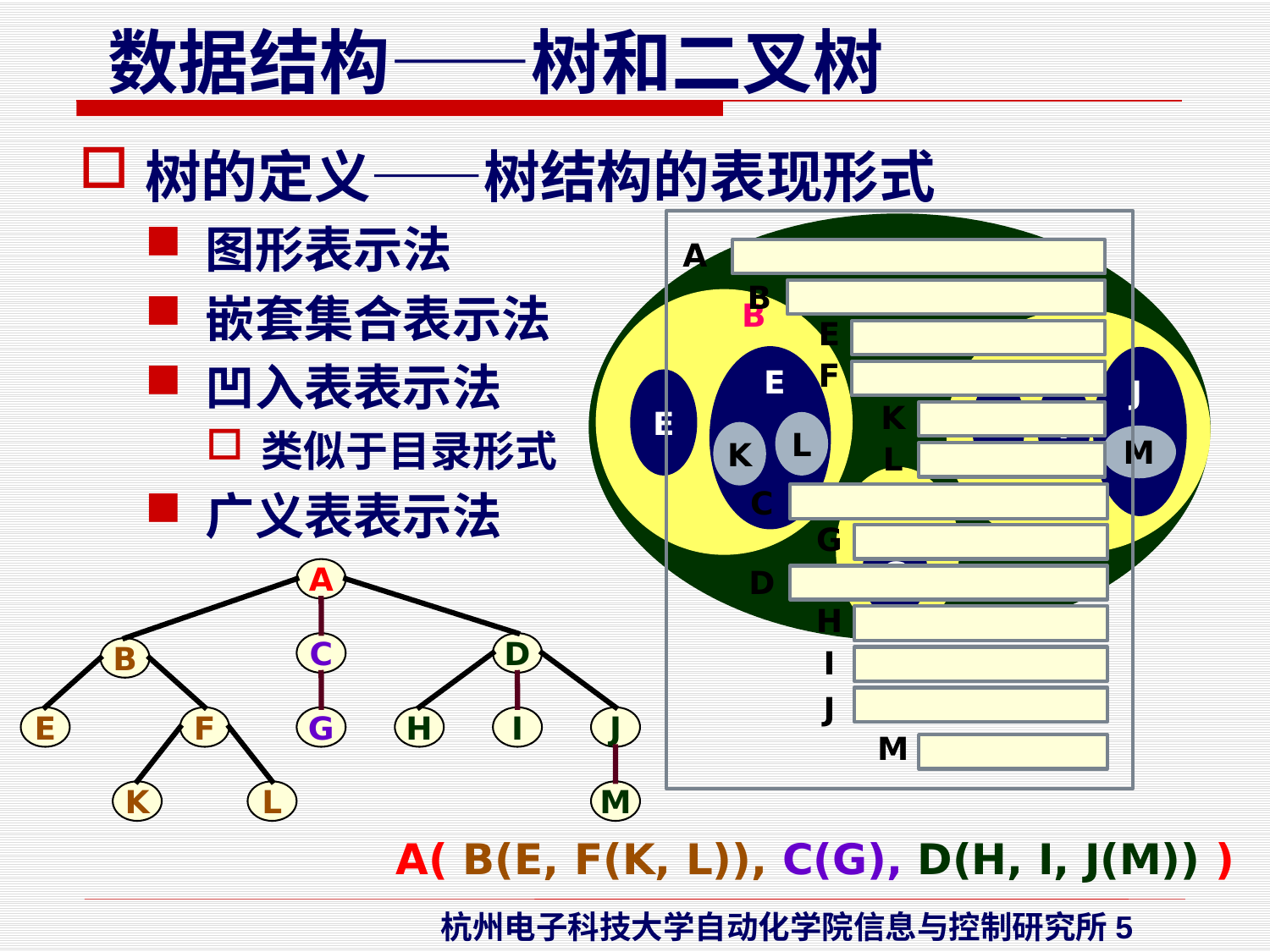

树的定义——树结构的表现形式
图形表示法
嵌套集合表示法
凹入表表示法
类似于目录形式
广义表表示法

A

B

E

F

K

L

C

G

D

H

I

J

M

A

B

D

E
J
E
H
I
L
K
M

C
G
A

C
D
B

E
F
G
H
I
J

K
L
M
A( B(E, F(K, L)), C(G), D(H, I, J(M)) )